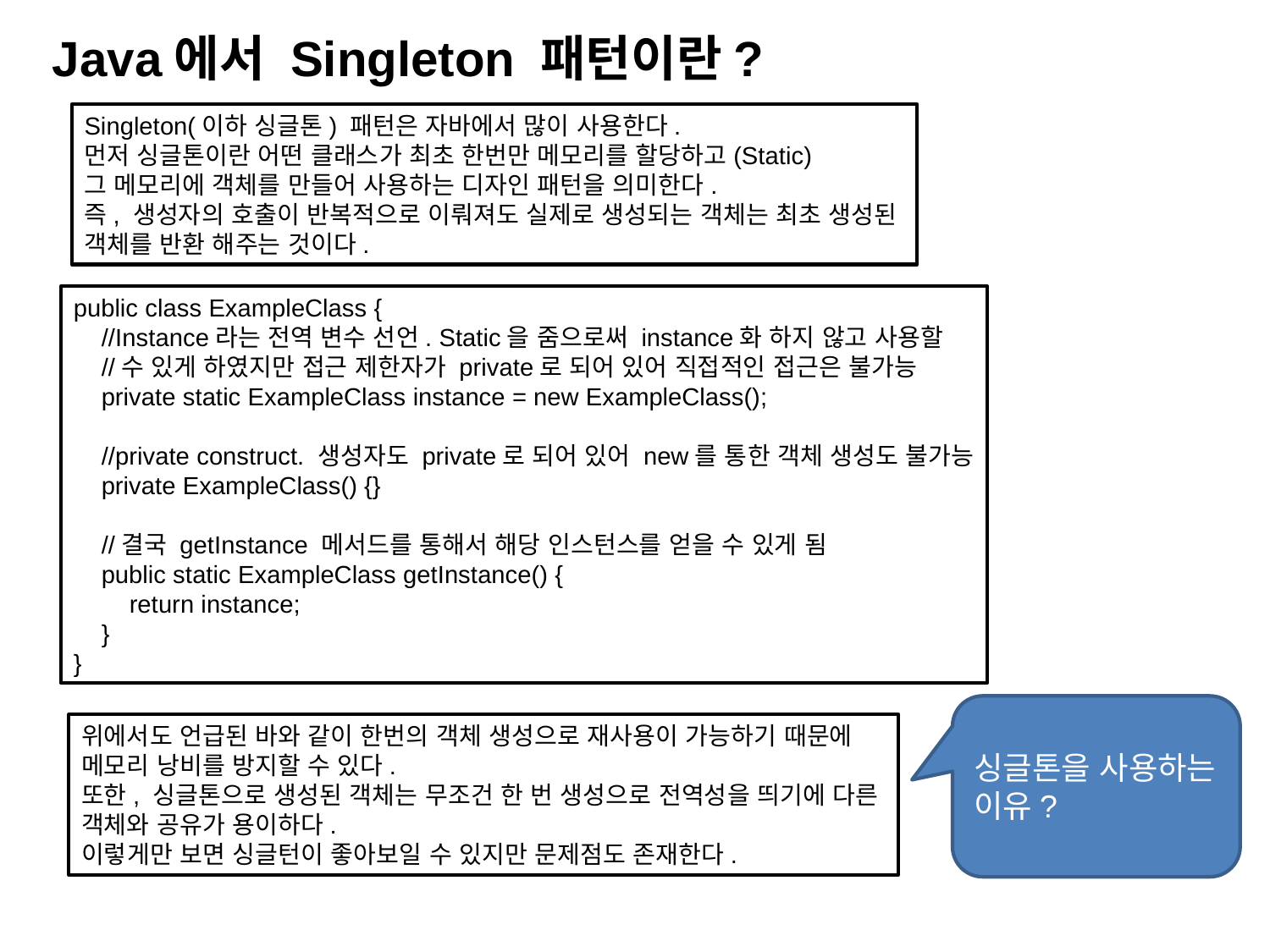

# Java에서 Singleton 패턴이란?
Singleton(이하 싱글톤) 패턴은 자바에서 많이 사용한다.
먼저 싱글톤이란 어떤 클래스가 최초 한번만 메모리를 할당하고(Static)
그 메모리에 객체를 만들어 사용하는 디자인 패턴을 의미한다.
즉, 생성자의 호출이 반복적으로 이뤄져도 실제로 생성되는 객체는 최초 생성된
객체를 반환 해주는 것이다.
public class ExampleClass {
    //Instance라는 전역 변수 선언. Static을 줌으로써 instance화 하지 않고 사용할
    //수 있게 하였지만 접근 제한자가 private로 되어 있어 직접적인 접근은 불가능
    private static ExampleClass instance = new ExampleClass();

    //private construct. 생성자도 private로 되어 있어 new를 통한 객체 생성도 불가능
    private ExampleClass() {}

    //결국 getInstance 메서드를 통해서 해당 인스턴스를 얻을 수 있게 됨
    public static ExampleClass getInstance() {
        return instance;
    }
}
싱글톤을 사용하는 이유?
위에서도 언급된 바와 같이 한번의 객체 생성으로 재사용이 가능하기 때문에
메모리 낭비를 방지할 수 있다.
또한, 싱글톤으로 생성된 객체는 무조건 한 번 생성으로 전역성을 띄기에 다른
객체와 공유가 용이하다.
이렇게만 보면 싱글턴이 좋아보일 수 있지만 문제점도 존재한다.